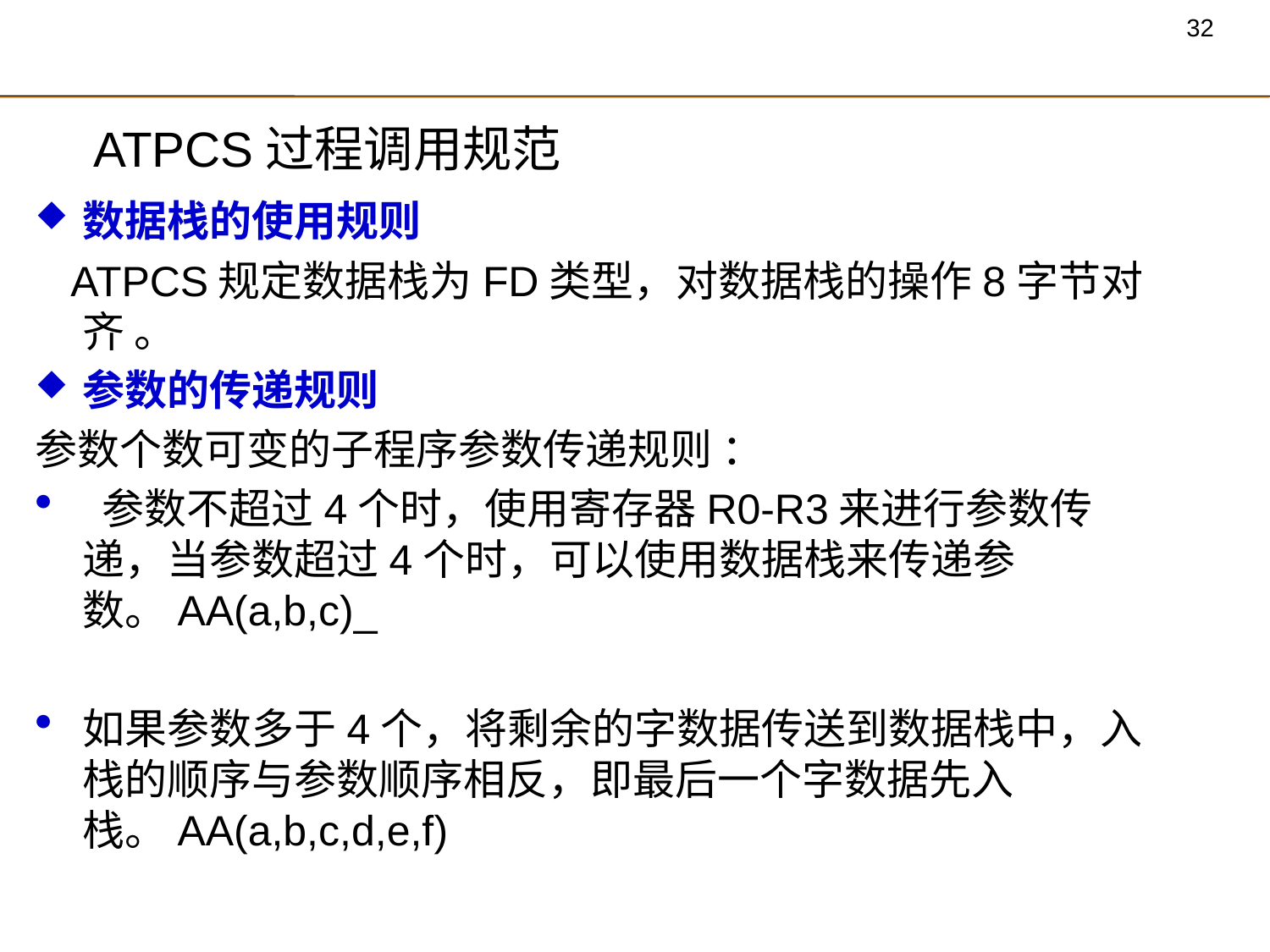

# ATPCS过程调用规范
数据栈的使用规则
   ATPCS规定数据栈为FD类型，对数据栈的操作8字节对齐 。
参数的传递规则
参数个数可变的子程序参数传递规则 ：
 参数不超过4个时，使用寄存器R0-R3来进行参数传递，当参数超过4个时，可以使用数据栈来传递参数。AA(a,b,c)_

如果参数多于4个，将剩余的字数据传送到数据栈中，入栈的顺序与参数顺序相反，即最后一个字数据先入栈。AA(a,b,c,d,e,f)